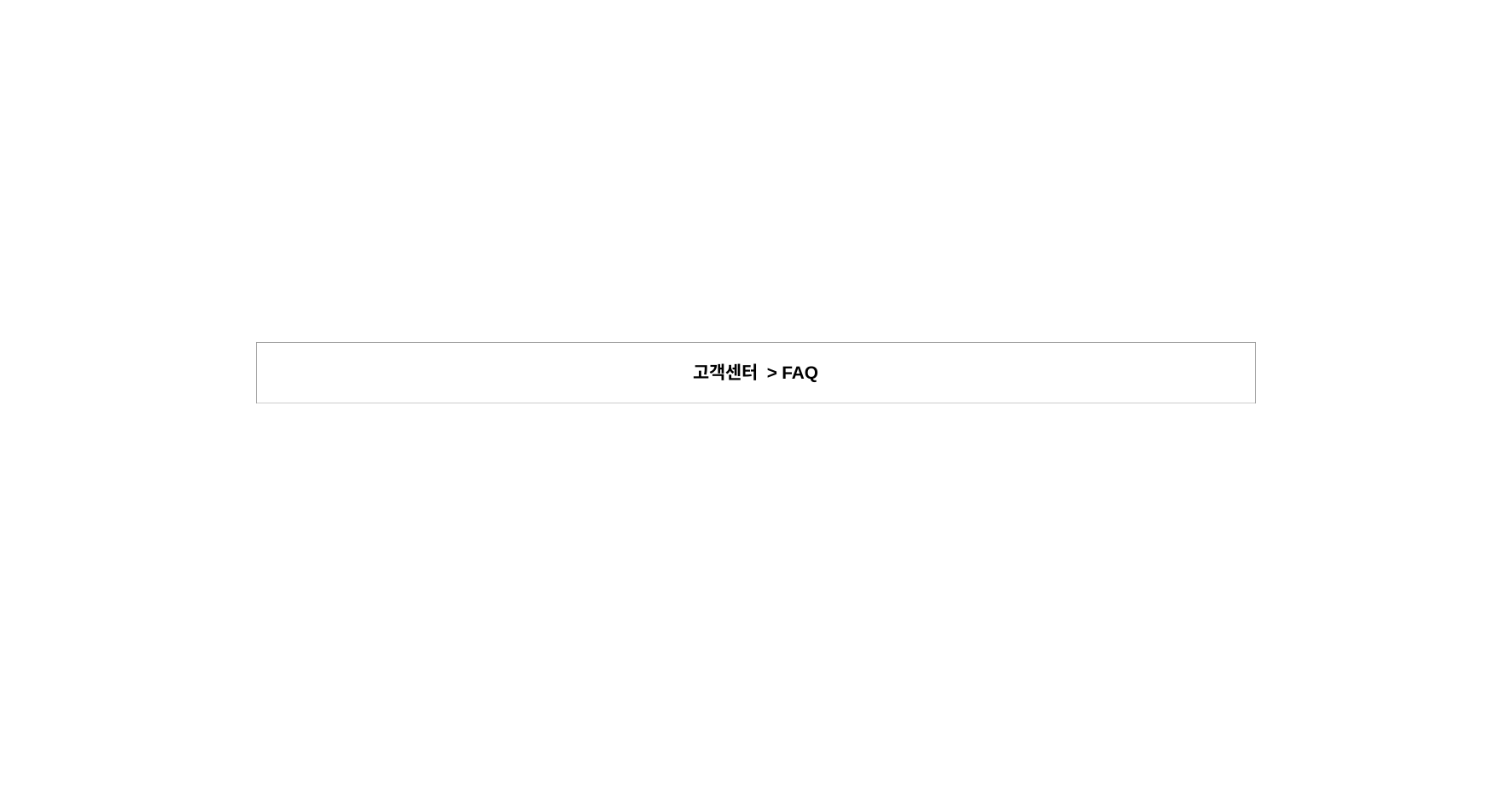

| 고객센터 > FAQ |
| --- |